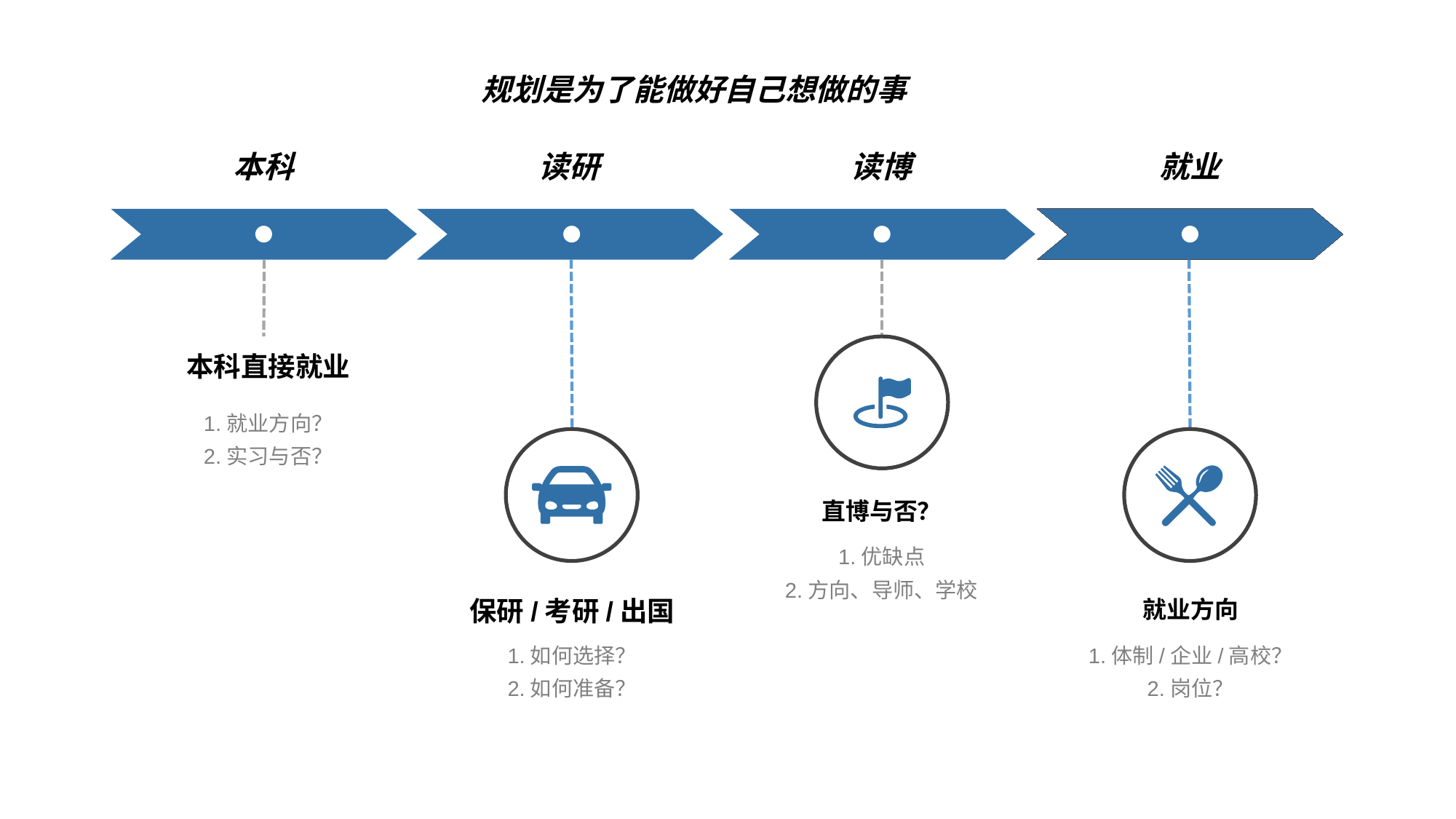

规划是为了能做好自己想做的事
本科
读研
读博
就业

本科直接就业
1.就业方向？
2.实习与否？

直博与否？
1.优缺点
2.方向、导师、学校
保研/考研/出国
1.如何选择？
2.如何准备？
就业方向
1.体制/企业/高校？
2.岗位？